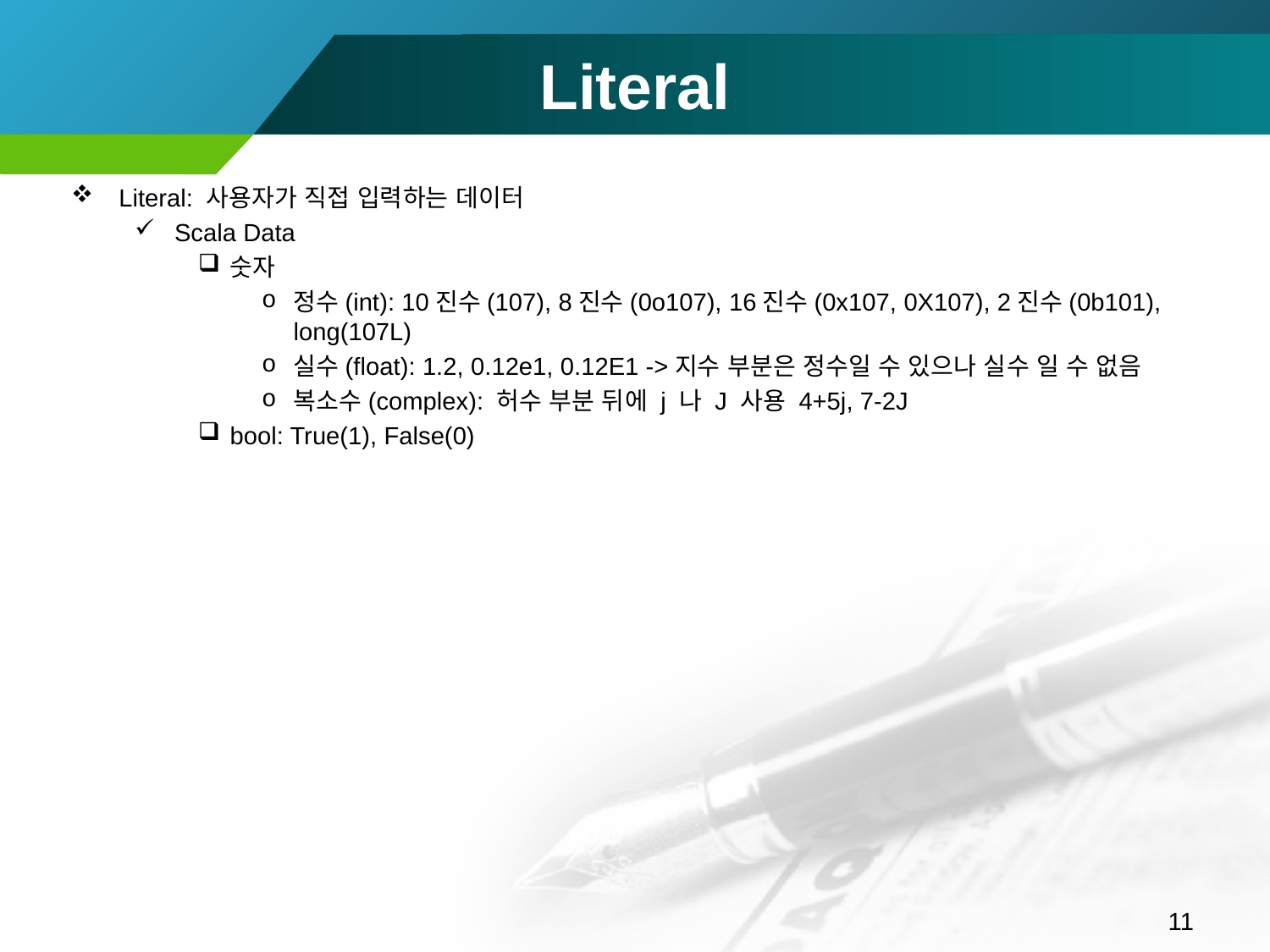

# Literal
Literal: 사용자가 직접 입력하는 데이터
Scala Data
숫자
정수(int): 10진수(107), 8진수(0o107), 16진수(0x107, 0X107), 2진수(0b101), long(107L)
실수(float): 1.2, 0.12e1, 0.12E1 ->지수 부분은 정수일 수 있으나 실수 일 수 없음
복소수(complex): 허수 부분 뒤에 j 나 J 사용 4+5j, 7-2J
bool: True(1), False(0)
11